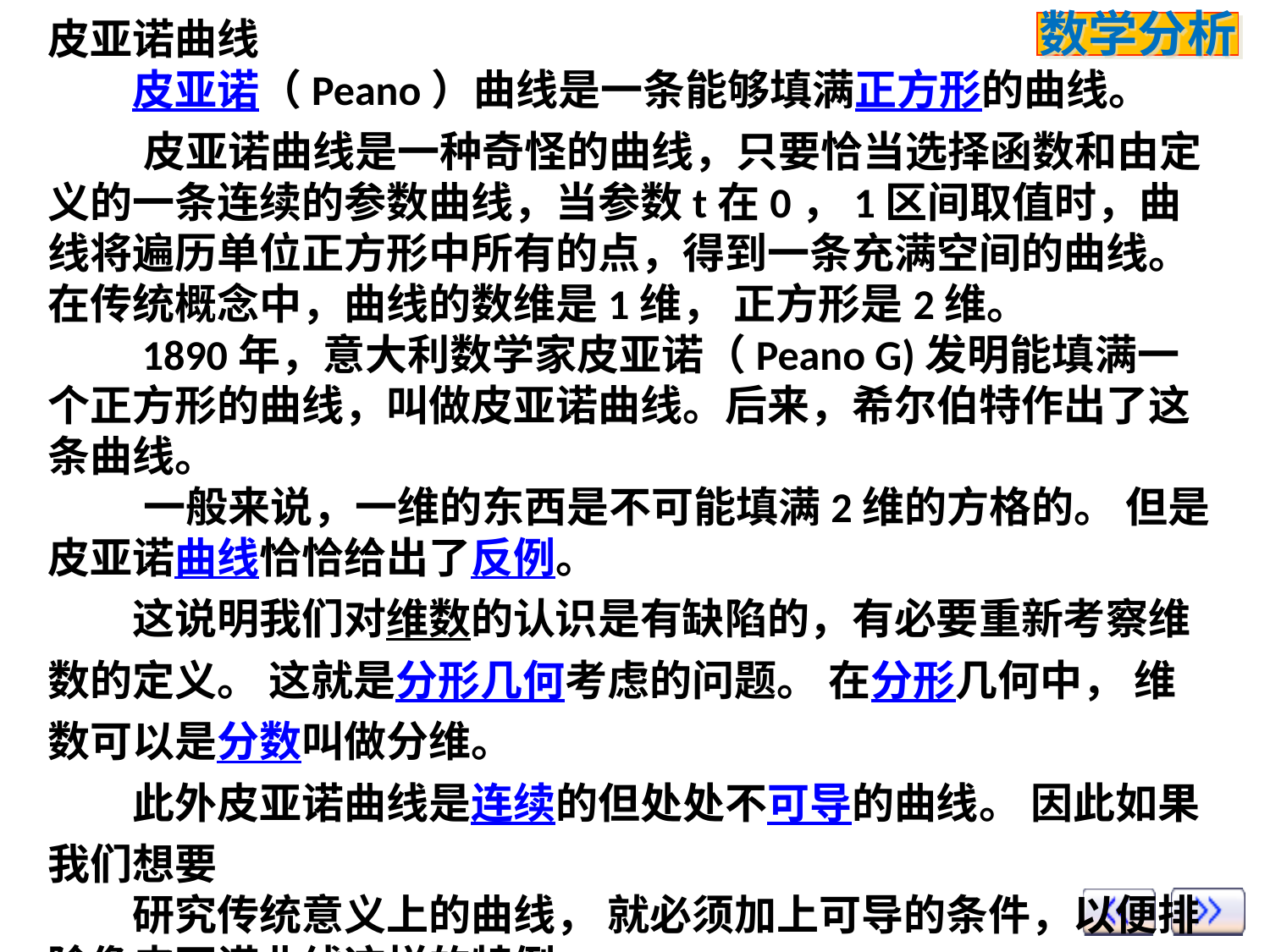

皮亚诺曲线
　　皮亚诺（Peano）曲线是一条能够填满正方形的曲线。
         皮亚诺曲线是一种奇怪的曲线，只要恰当选择函数和由定义的一条连续的参数曲线，当参数t在0，1区间取值时，曲线将遍历单位正方形中所有的点，得到一条充满空间的曲线。 在传统概念中，曲线的数维是1维， 正方形是2维。
　　1890年，意大利数学家皮亚诺（Peano G)发明能填满一个正方形的曲线，叫做皮亚诺曲线。后来，希尔伯特作出了这条曲线。
         一般来说，一维的东西是不可能填满2维的方格的。 但是皮亚诺曲线恰恰给出了反例。
　　这说明我们对维数的认识是有缺陷的，有必要重新考察维数的定义。 这就是分形几何考虑的问题。 在分形几何中， 维数可以是分数叫做分维。
　　此外皮亚诺曲线是连续的但处处不可导的曲线。 因此如果我们想要
　　研究传统意义上的曲线， 就必须加上可导的条件，以便排除像皮亚诺曲线这样的特例。